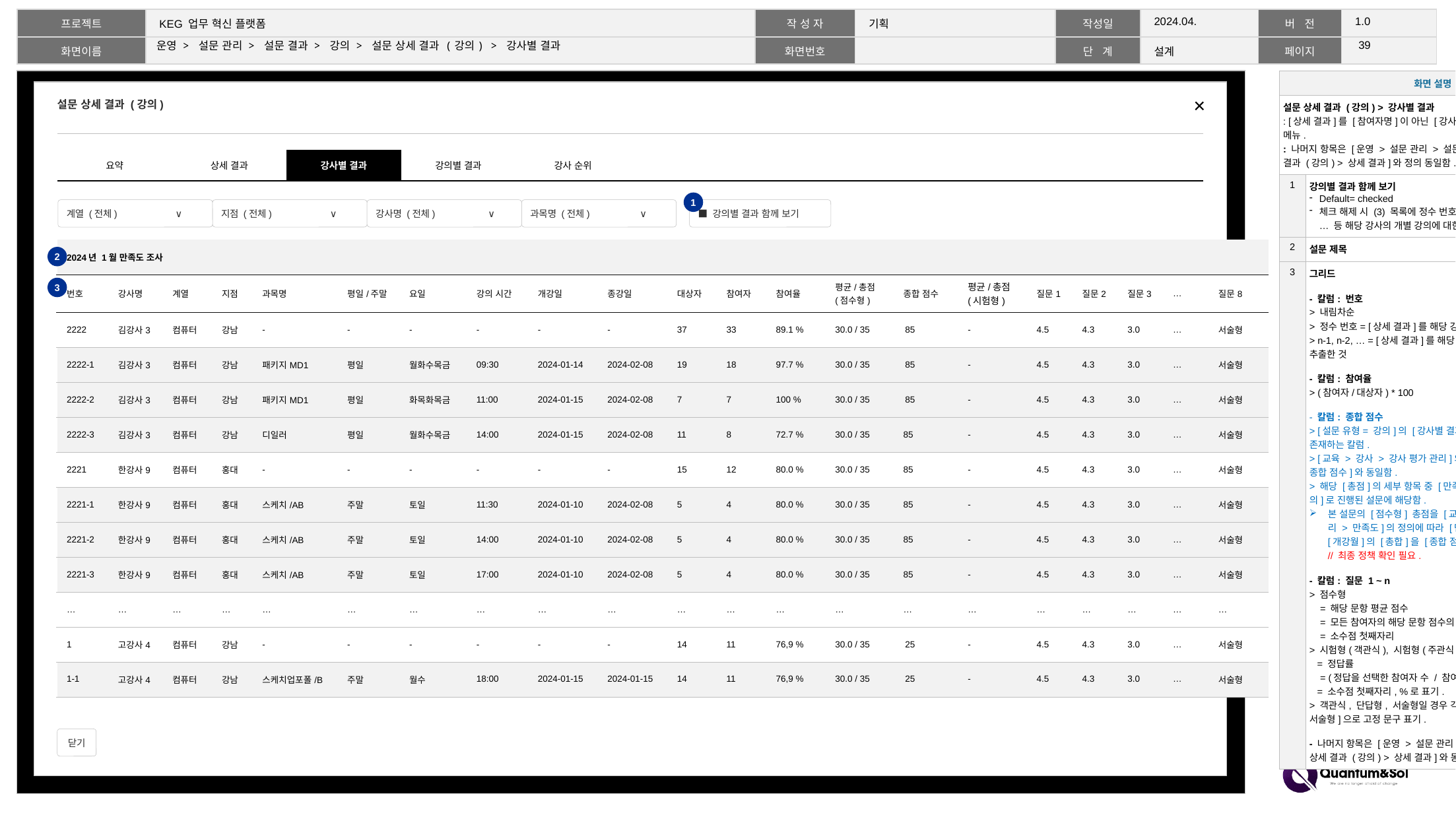

39

# 운영 > 설문 관리 > 설문 결과 > 강의 > 설문 상세 결과 (강의) > 강사별 결과
| 화면 설명 |  |
| --- | --- |
| 설문 상세 결과 (강의) > 강사별 결과 : [상세 결과]를 [참여자명]이 아닌 [강사명]을 기준으로 통계 추출한 메뉴. : 나머지 항목은 [운영 > 설문 관리 > 설문 결과 > 강의 > 설문 상세 결과 (강의) > 상세 결과]와 정의 동일함. |  |
| 1 | 강의별 결과 함께 보기 Default= checked 체크 해제 시 (3) 목록에 정수 번호만 표기됨. (2222-1, 2222-2, … 등 해당 강사의 개별 강의에 대한 결과 행 모두 숨김) |
| 2 | 설문 제목 |
| 3 | 그리드 - 칼럼: 번호 > 내림차순 > 정수 번호= [상세 결과]를 해당 강사를 기준으로 추출한 것. > n-1, n-2, … = [상세 결과]를 해당 강사의 [강의]를 기준으로 추출한 것 - 칼럼: 참여율 > (참여자/대상자) \* 100 - 칼럼: 종합 점수 > [설문 유형= 강의]의 [강사별 결과], [강의별 결과]일 경우에만 존재하는 칼럼. > [교육 > 강사 > 강사 평가 관리]의 [종합] 탭의 [총점]이 [종합 점수]와 동일함. > 해당 [총점]의 세부 항목 중 [만족도] 항목이 [설문 유형=강의]로 진행된 설문에 해당함. 본 설문의 [점수형] 총점을 [교육 > 강사 > 강사 평가 관리 > 만족도]의 정의에 따라 [만족도] 점수로 환산 후 해당 [개강월]의 [총합]을 [종합 점수] 칼럼에 기입. // 최종 정책 확인 필요. - 칼럼: 질문 1 ~ n > 점수형 = 해당 문항 평균 점수 = 모든 참여자의 해당 문항 점수의 합 / 참여자 수 = 소수점 첫째자리 > 시험형(객관식), 시험형(주관식) = 정답률 = (정답을 선택한 참여자 수 / 참여자 수) \* 100 = 소수점 첫째자리, %로 표기. > 객관식, 단답형, 서술형일 경우 각각 [객관식], [단답형], [서술형]으로 고정 문구 표기. - 나머지 항목은 [운영 > 설문 관리 > 설문 결과 > 강의 > 설문 상세 결과 (강의) > 상세 결과]와 동일함. |
설문 상세 결과 (강의)
닫기
| 요약 | 상세 결과 | 강사별 결과 | 강의별 결과 | 강사 순위 |  |  |  |  |  |
| --- | --- | --- | --- | --- | --- | --- | --- | --- | --- |
1
계열 (전체)                      ∨
지점 (전체)                      ∨
강사명 (전체)                    ∨
과목명 (전체)                   ∨
■ 강의별 결과 함께 보기
| 2024년 1월 만족도 조사 |  |  |  |  |  |  |  |  |  |  |  |  |  |  |  |  |  |  |  |  |
| --- | --- | --- | --- | --- | --- | --- | --- | --- | --- | --- | --- | --- | --- | --- | --- | --- | --- | --- | --- | --- |
| 번호 | 강사명 | 계열 | 지점 | 과목명 | 평일/주말 | 요일 | 강의 시간 | 개강일 | 종강일 | 대상자 | 참여자 | 참여율 | 평균/총점 (점수형) | 종합 점수 | 평균/총점 (시험형) | 질문1 | 질문2 | 질문3 | … | 질문8 |
| 2222 | 김강사3 | 컴퓨터 | 강남 | - | - | - | - | - | - | 37 | 33 | 89.1 % | 30.0 / 35 | 85 | - | 4.5 | 4.3 | 3.0 | … | 서술형 |
| 2222-1 | 김강사3 | 컴퓨터 | 강남 | 패키지MD1 | 평일 | 월화수목금 | 09:30 | 2024-01-14 | 2024-02-08 | 19 | 18 | 97.7 % | 30.0 / 35 | 85 | - | 4.5 | 4.3 | 3.0 | … | 서술형 |
| 2222-2 | 김강사3 | 컴퓨터 | 강남 | 패키지MD1 | 평일 | 화목화목금 | 11:00 | 2024-01-15 | 2024-02-08 | 7 | 7 | 100 % | 30.0 / 35 | 85 | - | 4.5 | 4.3 | 3.0 | … | 서술형 |
| 2222-3 | 김강사3 | 컴퓨터 | 강남 | 디일러 | 평일 | 월화수목금 | 14:00 | 2024-01-15 | 2024-02-08 | 11 | 8 | 72.7 % | 30.0 / 35 | 85 | - | 4.5 | 4.3 | 3.0 | … | 서술형 |
| 2221 | 한강사9 | 컴퓨터 | 홍대 | - | - | - | - | - | - | 15 | 12 | 80.0 % | 30.0 / 35 | 85 | - | 4.5 | 4.3 | 3.0 | … | 서술형 |
| 2221-1 | 한강사9 | 컴퓨터 | 홍대 | 스케치/AB | 주말 | 토일 | 11:30 | 2024-01-10 | 2024-02-08 | 5 | 4 | 80.0 % | 30.0 / 35 | 85 | - | 4.5 | 4.3 | 3.0 | … | 서술형 |
| 2221-2 | 한강사9 | 컴퓨터 | 홍대 | 스케치/AB | 주말 | 토일 | 14:00 | 2024-01-10 | 2024-02-08 | 5 | 4 | 80.0 % | 30.0 / 35 | 85 | - | 4.5 | 4.3 | 3.0 | … | 서술형 |
| 2221-3 | 한강사9 | 컴퓨터 | 홍대 | 스케치/AB | 주말 | 토일 | 17:00 | 2024-01-10 | 2024-02-08 | 5 | 4 | 80.0 % | 30.0 / 35 | 85 | - | 4.5 | 4.3 | 3.0 | … | 서술형 |
| … | … | … | … | … | … | … | … | … | … | … | … | … | … | … | … | … | … | … | … | … |
| 1 | 고강사4 | 컴퓨터 | 강남 | - | - | - | - | - | - | 14 | 11 | 76,9 % | 30.0 / 35 | 25 | - | 4.5 | 4.3 | 3.0 | … | 서술형 |
| 1-1 | 고강사4 | 컴퓨터 | 강남 | 스케치업포폴/B | 주말 | 월수 | 18:00 | 2024-01-15 | 2024-01-15 | 14 | 11 | 76,9 % | 30.0 / 35 | 25 | - | 4.5 | 4.3 | 3.0 | … | 서술형 |
2
3